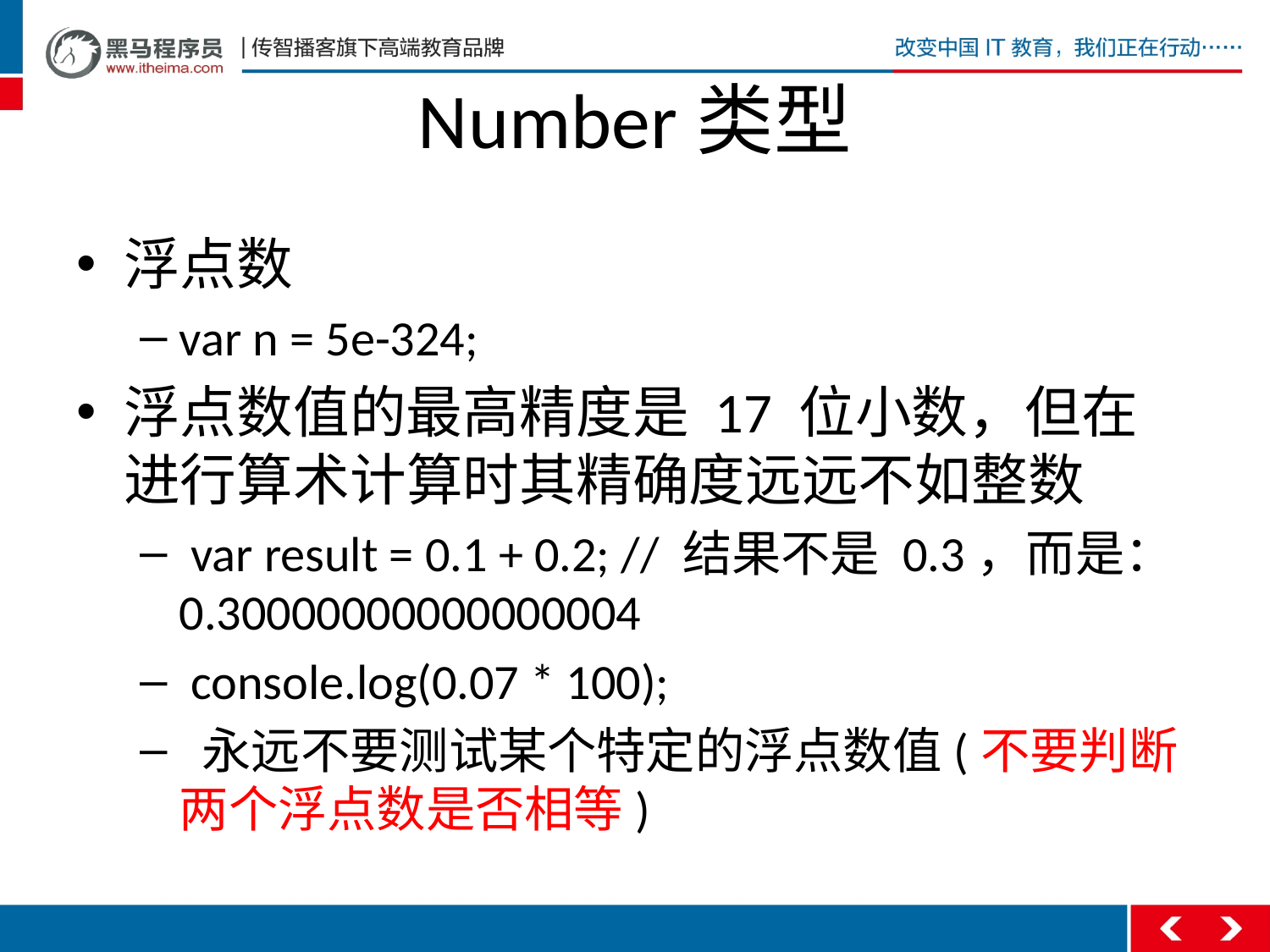

# Number类型
浮点数
var n = 5e-324;
浮点数值的最高精度是 17 位小数，但在进行算术计算时其精确度远远不如整数
 var result = 0.1 + 0.2; // 结果不是 0.3，而是：0.30000000000000004
 console.log(0.07 * 100);
 永远不要测试某个特定的浮点数值(不要判断两个浮点数是否相等)